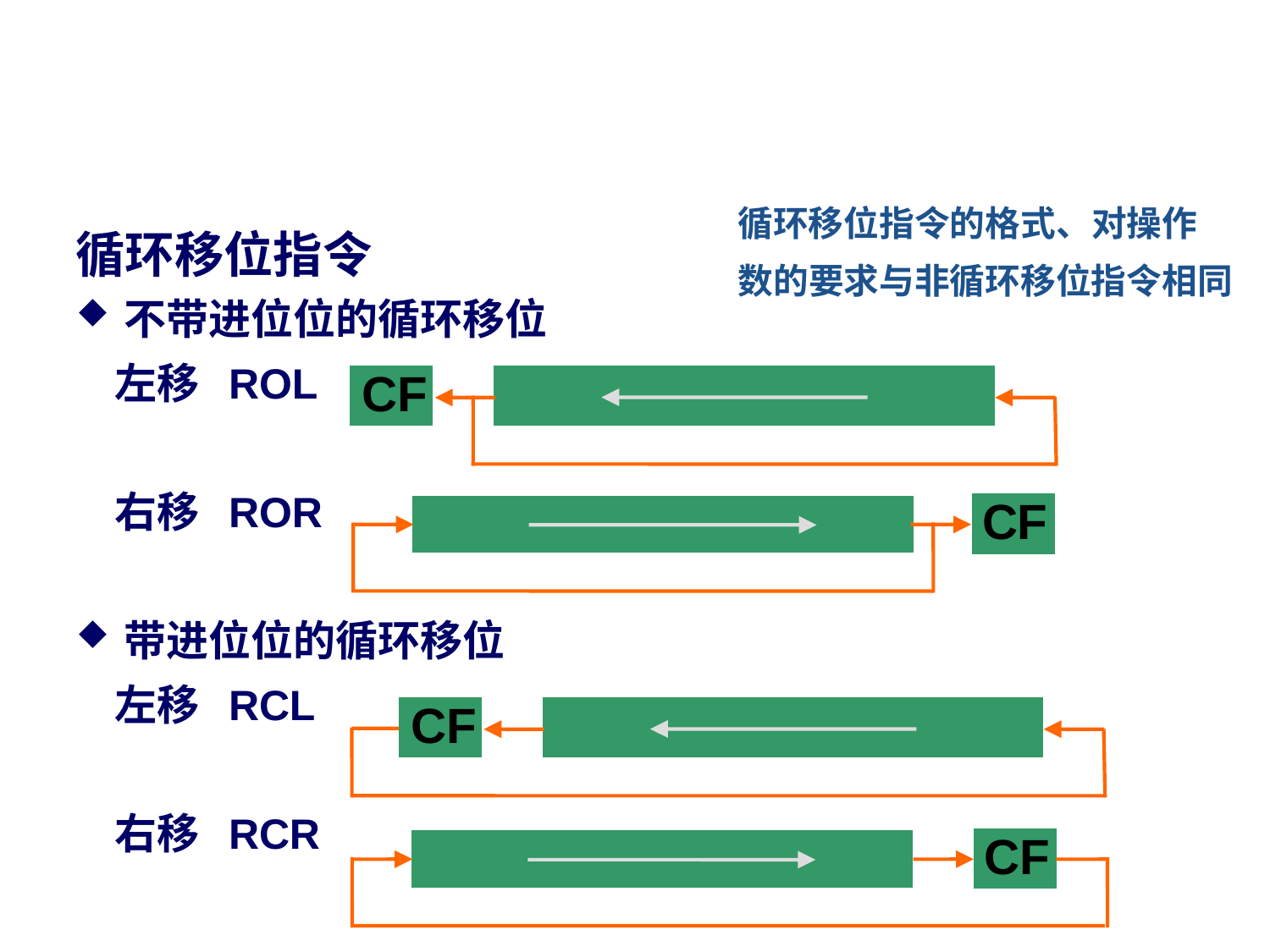

#
循环移位指令的格式、对操作
数的要求与非循环移位指令相同
循环移位指令
不带进位位的循环移位
   左移  ROL

   右移  ROR

带进位位的循环移位
   左移  RCL

   右移  RCR
CF

CF

CF

CF